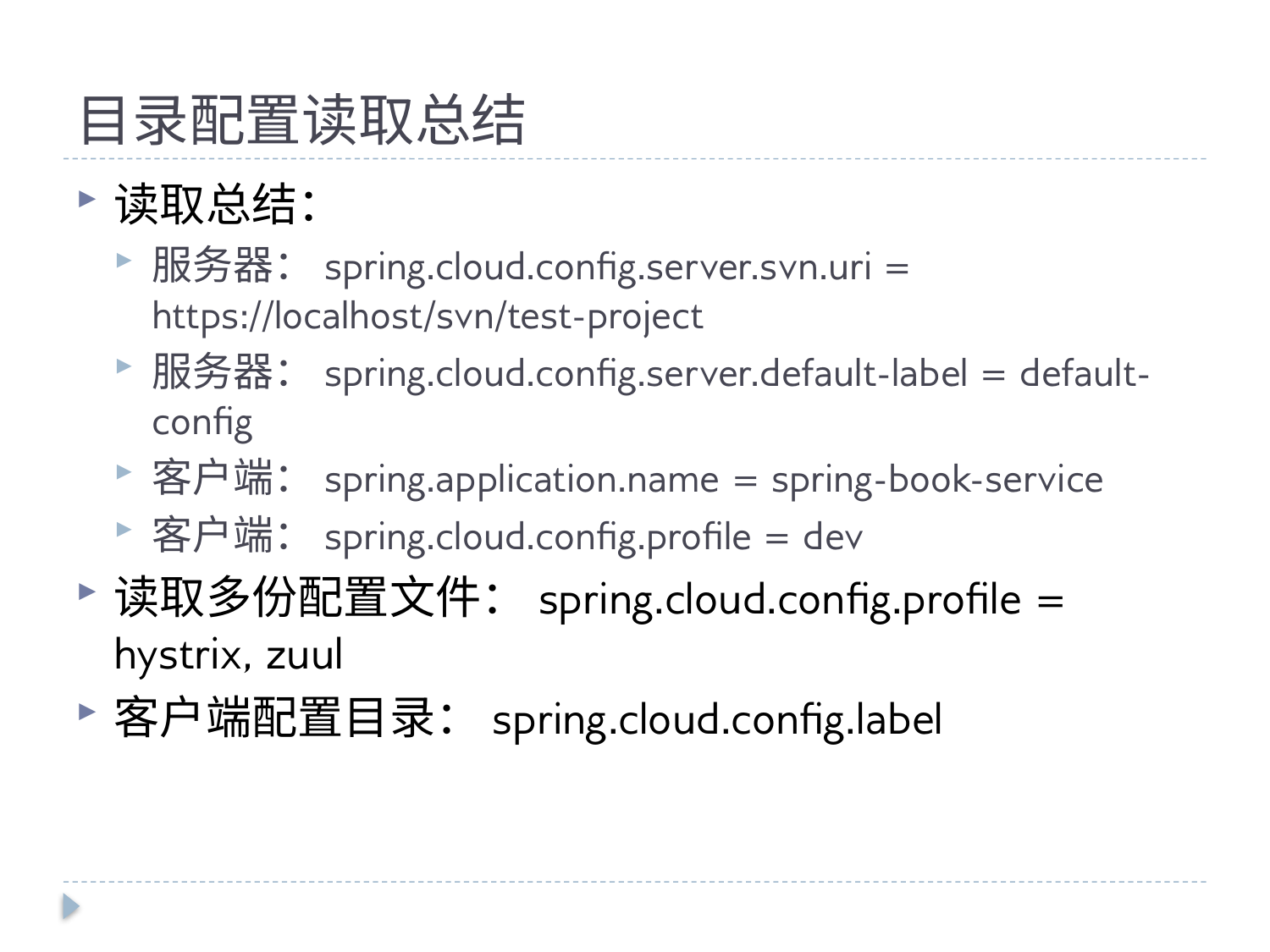

# 目录配置读取总结
读取总结：
服务器：spring.cloud.config.server.svn.uri = https://localhost/svn/test-project
服务器：spring.cloud.config.server.default-label = default-config
客户端：spring.application.name = spring-book-service
客户端：spring.cloud.config.profile = dev
读取多份配置文件：spring.cloud.config.profile = hystrix, zuul
客户端配置目录：spring.cloud.config.label